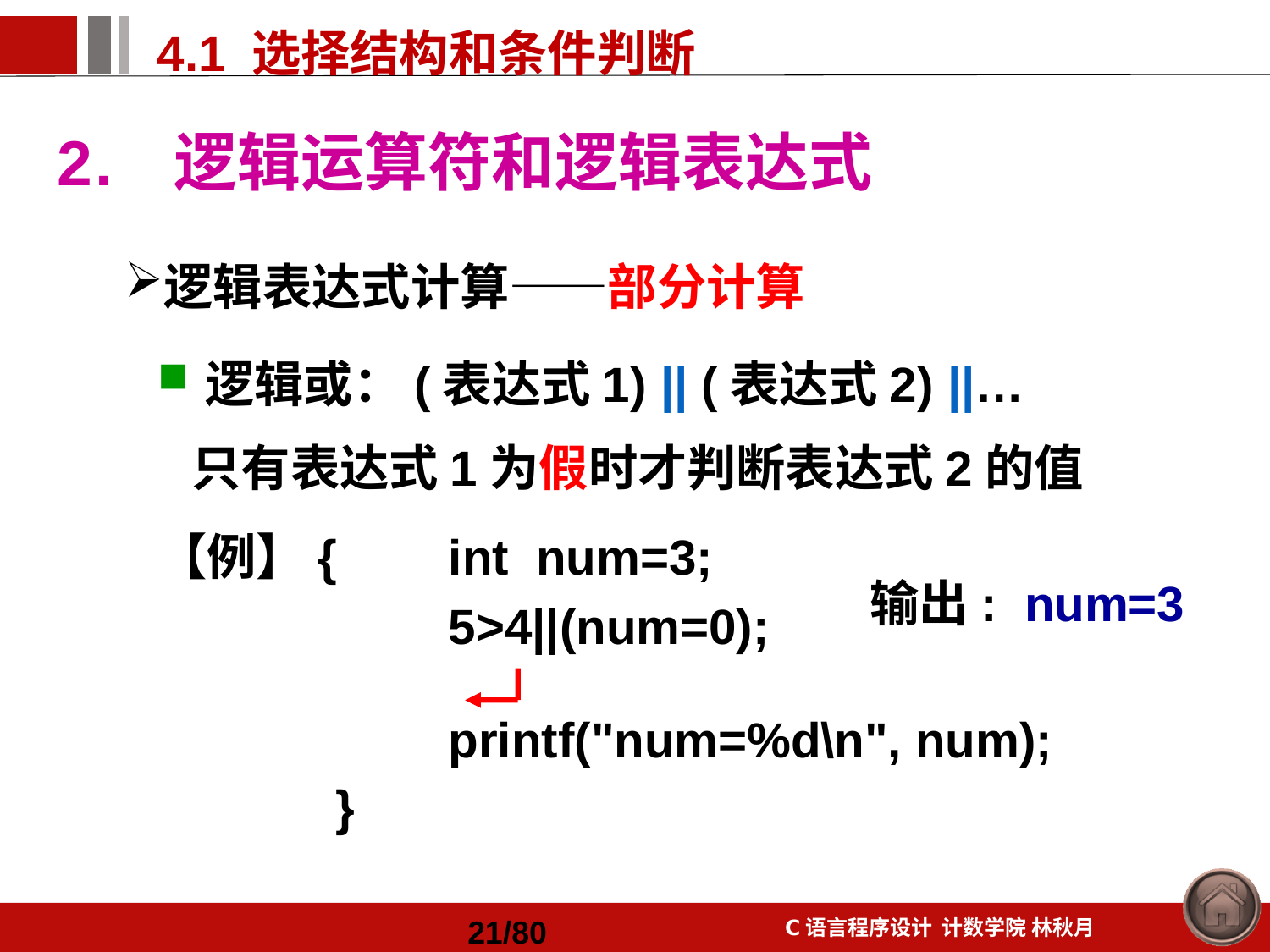

逻辑运算符和逻辑表达式
逻辑表达式计算——部分计算
逻辑或：(表达式1) || (表达式2) ||…
  只有表达式1为假时才判断表达式2的值
【例】{ 	int  num=3;
       		5>4||(num=0);
       		printf("num=%d\n", num);
       	 }
输出:  num=3